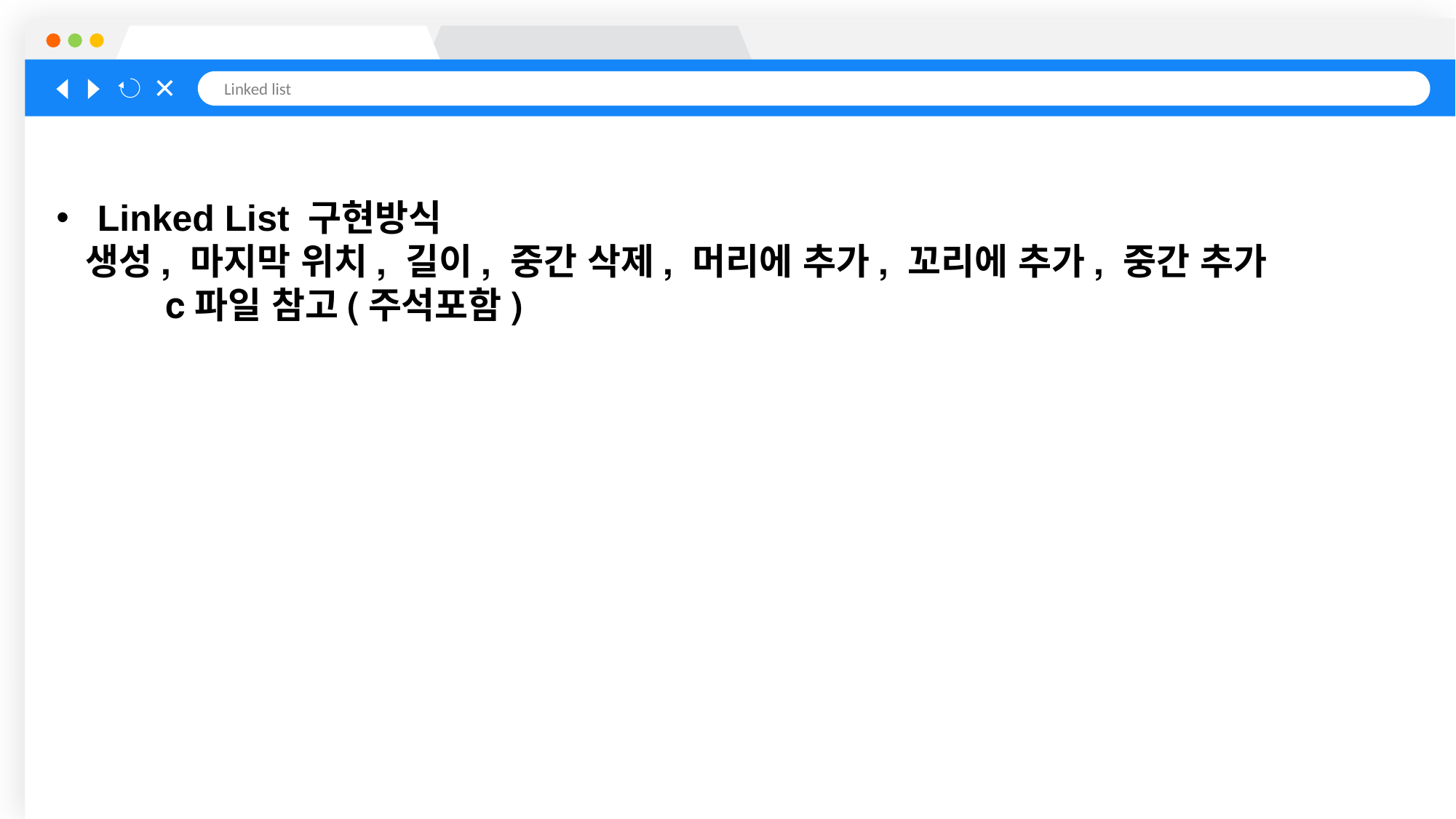

Linked list

#

Linked List 구현방식
  생성, 마지막 위치, 길이, 중간 삭제, 머리에 추가, 꼬리에 추가, 중간 추가
	c파일 참고(주석포함)